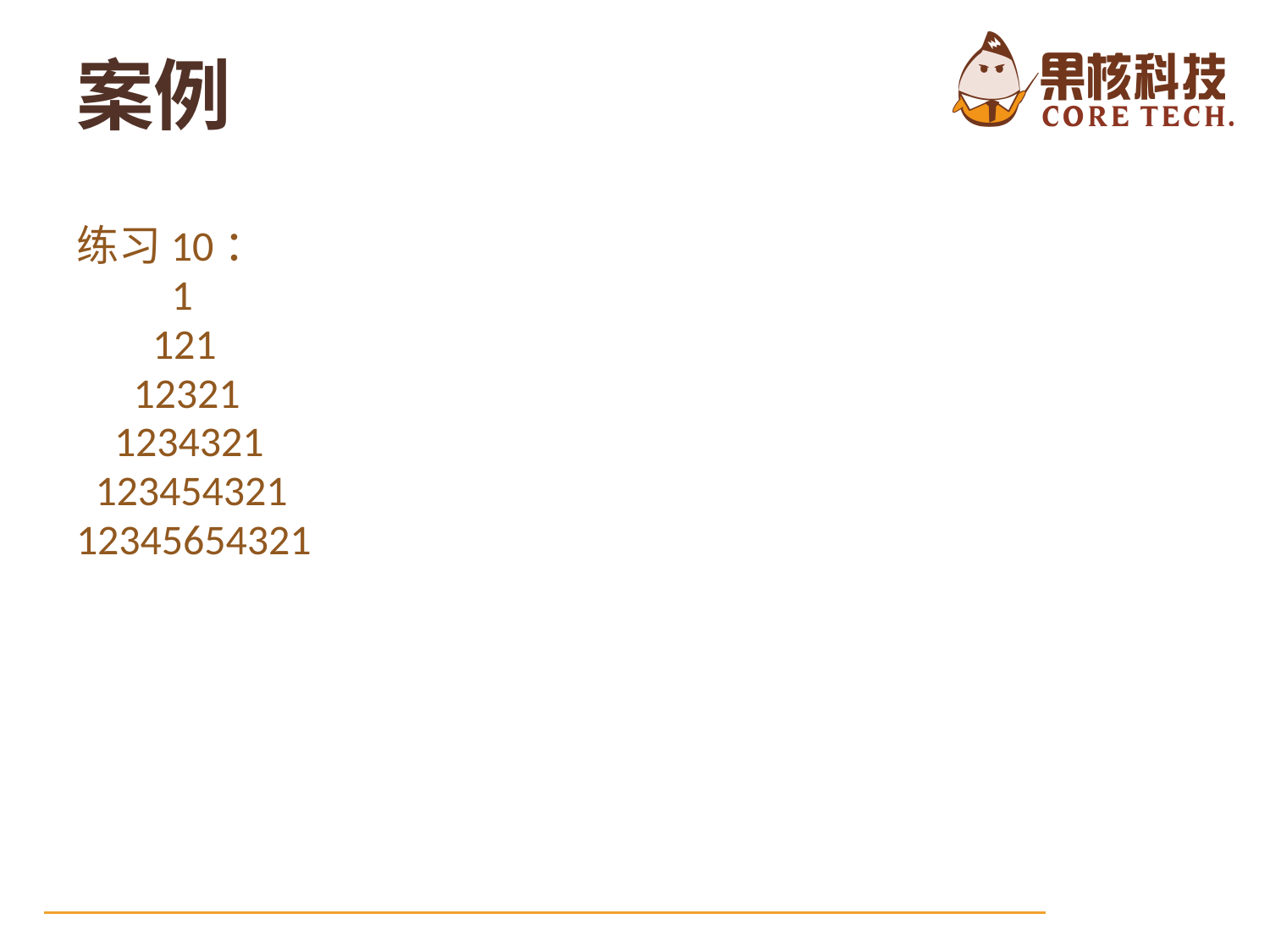

案例
练习10：
          1
        121
      12321
    1234321
  123454321
12345654321